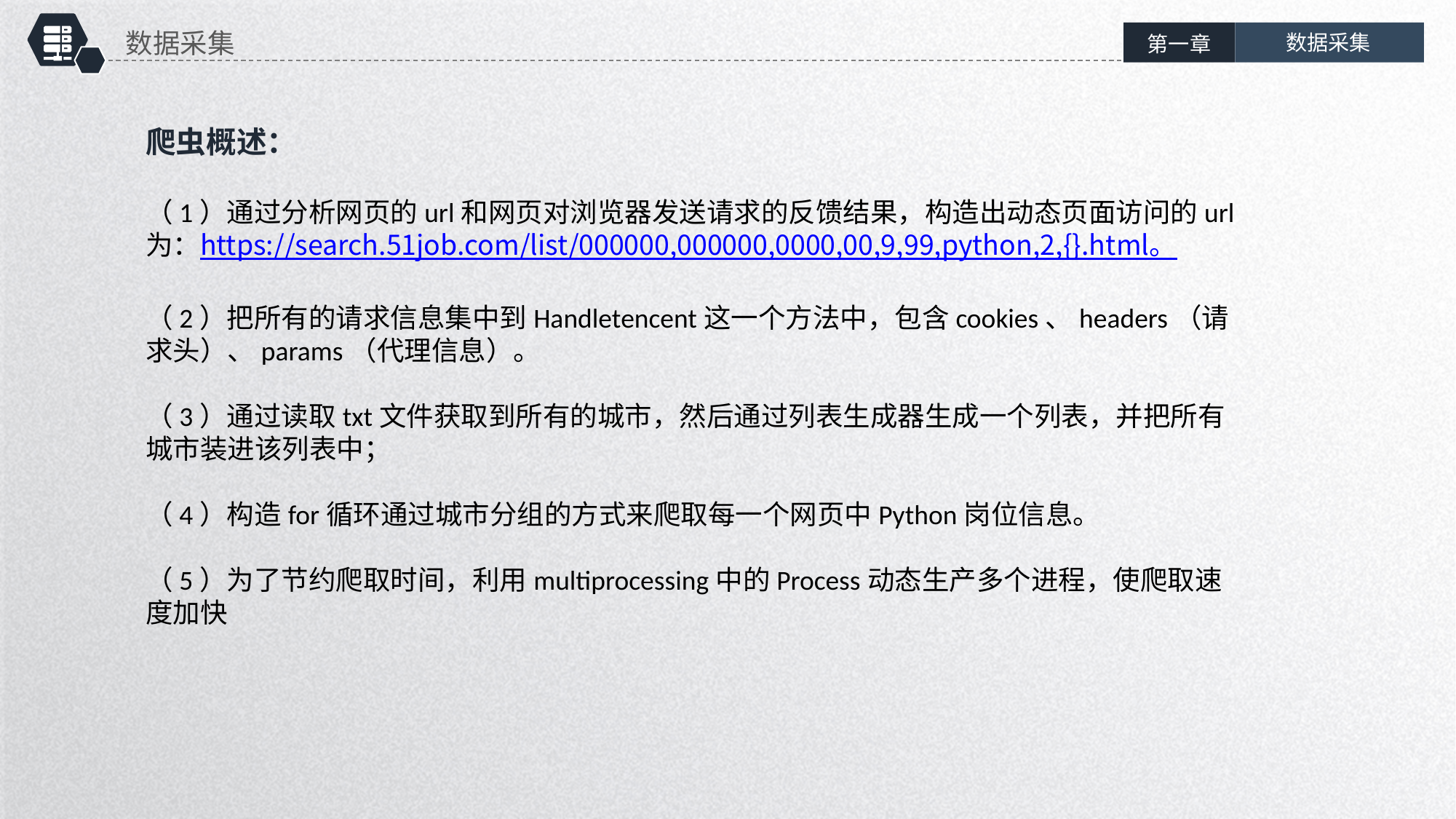

数据采集
数据采集

第一章

爬虫概述：

（1）通过分析网页的url和网页对浏览器发送请求的反馈结果，构造出动态页面访问的url为：https://search.51job.com/list/000000,000000,0000,00,9,99,python,2,{}.html。

（2）把所有的请求信息集中到Handletencent这一个方法中，包含cookies、headers（请求头）、params（代理信息）。

（3）通过读取txt文件获取到所有的城市，然后通过列表生成器生成一个列表，并把所有城市装进该列表中；

（4）构造for循环通过城市分组的方式来爬取每一个网页中Python岗位信息。

（5）为了节约爬取时间，利用multiprocessing中的Process动态生产多个进程，使爬取速度加快
延时符